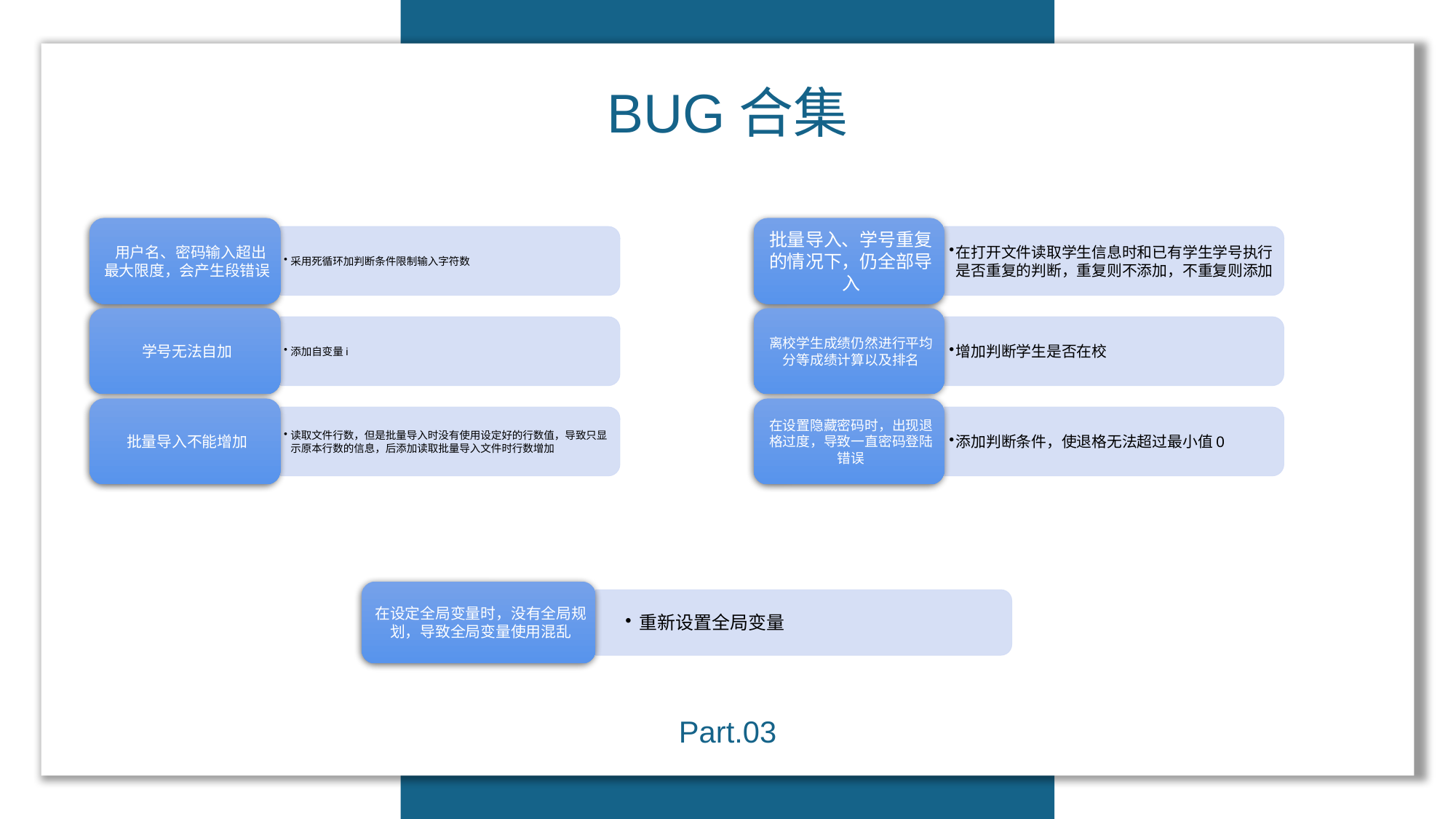

BUG合集
采用死循环加判断条件限制输入字符数
 用户名、密码输入超出最大限度，会产生段错误
添加自变量i
学号无法自加
读取文件行数，但是批量导入时没有使用设定好的行数值，导致只显示原本行数的信息，后添加读取批量导入文件时行数增加
批量导入不能增加
在打开文件读取学生信息时和已有学生学号执行是否重复的判断，重复则不添加，不重复则添加
批量导入、学号重复的情况下，仍全部导入
增加判断学生是否在校
离校学生成绩仍然进行平均分等成绩计算以及排名
添加判断条件，使退格无法超过最小值0
在设置隐藏密码时，出现退格过度，导致一直密码登陆错误
重新设置全局变量
在设定全局变量时，没有全局规划，导致全局变量使用混乱
Part.03